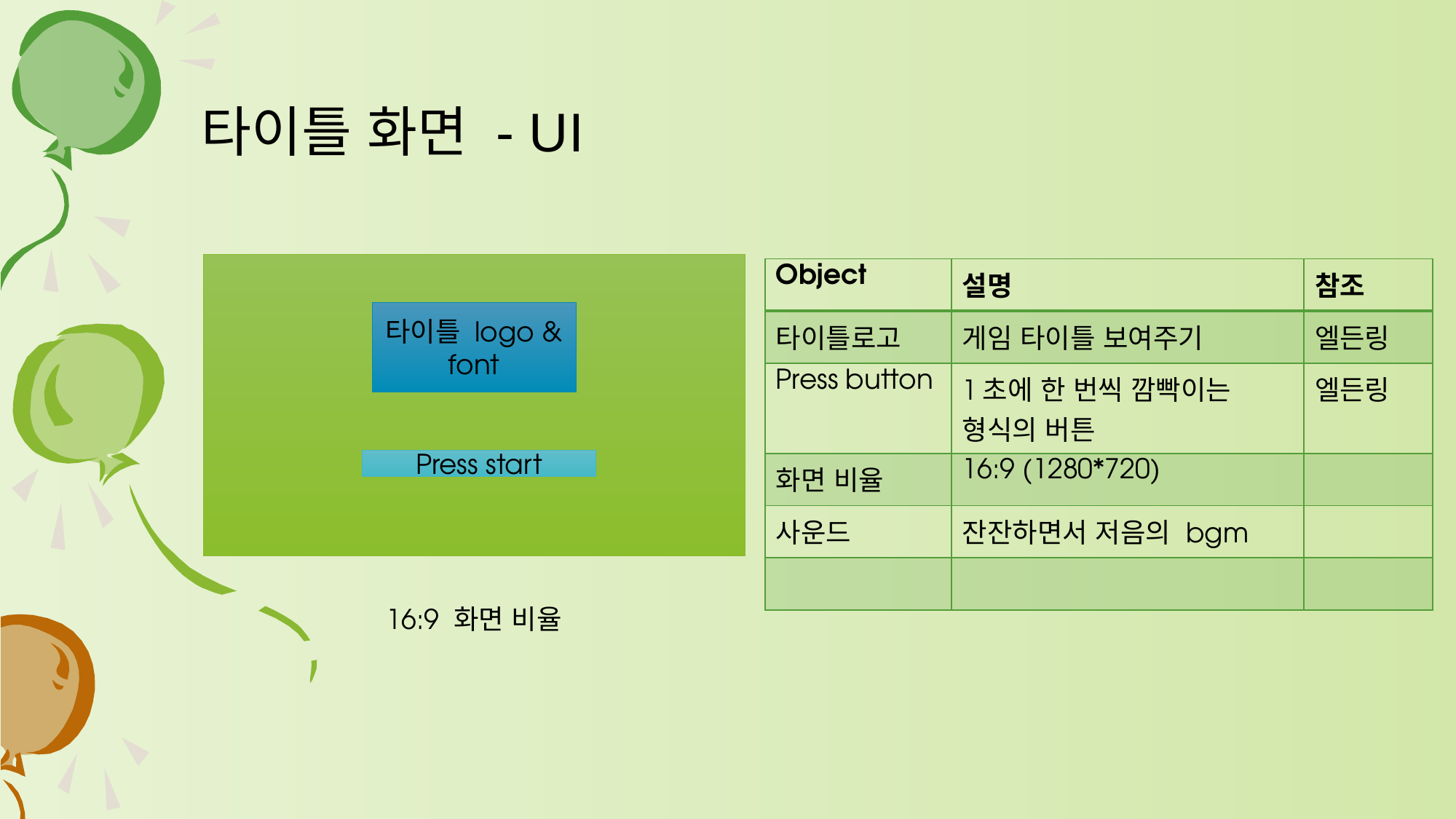

# 타이틀 화면 - UI

16:9 화면 비율
타이틀 logo & font
Press start
| Object | 설명 | 참조 |
| --- | --- | --- |
| 타이틀로고 | 게임 타이틀 보여주기 | 엘든링 |
| Press button | 1초에 한 번씩 깜빡이는 형식의 버튼 | 엘든링 |
| 화면 비율 | 16:9 (1280\*720) |  |
| 사운드 | 잔잔하면서 저음의 bgm |  |
|  |  |  |